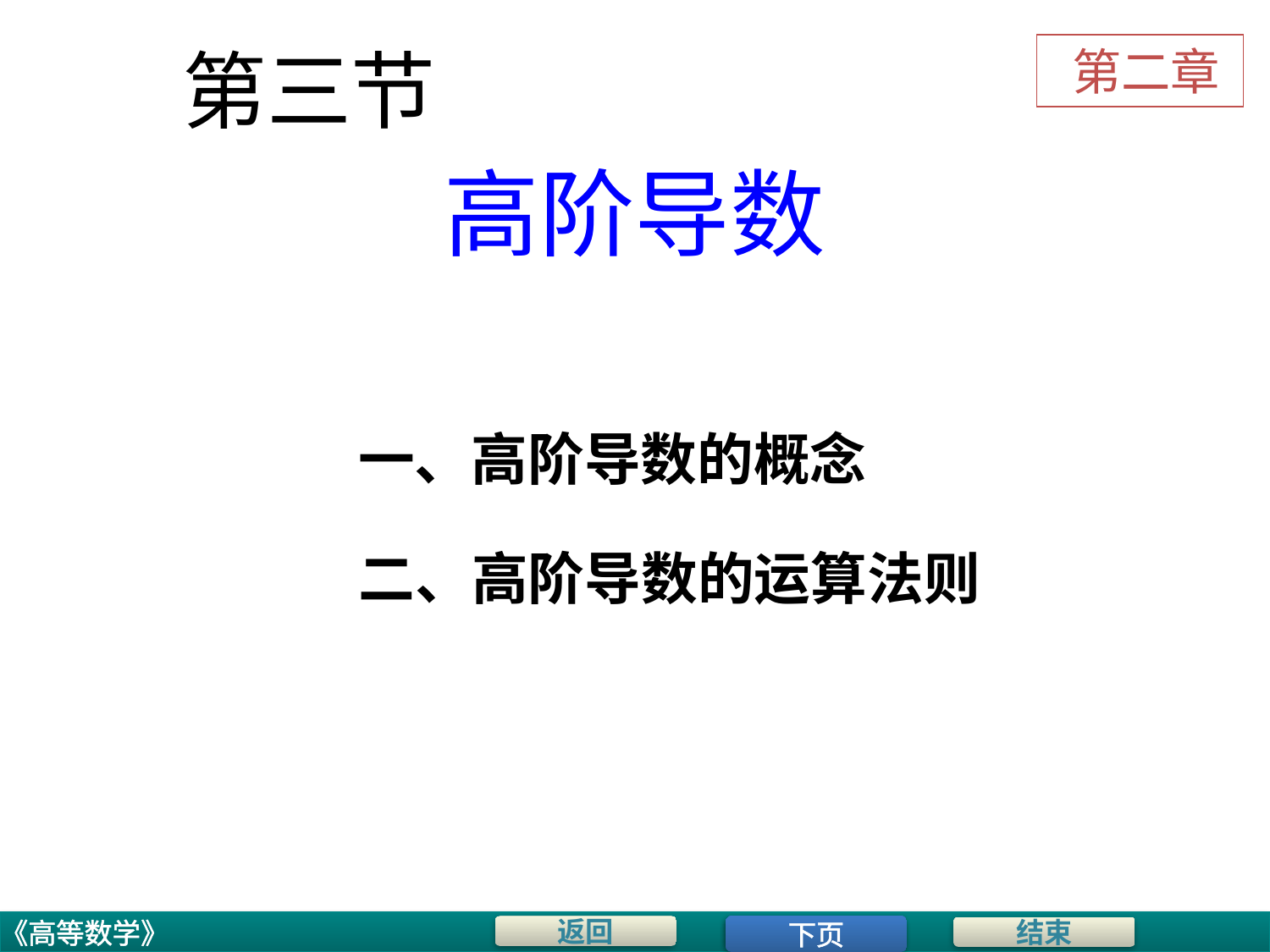

# 第三节
 第二章
高阶导数
一、高阶导数的概念
二、高阶导数的运算法则
下页